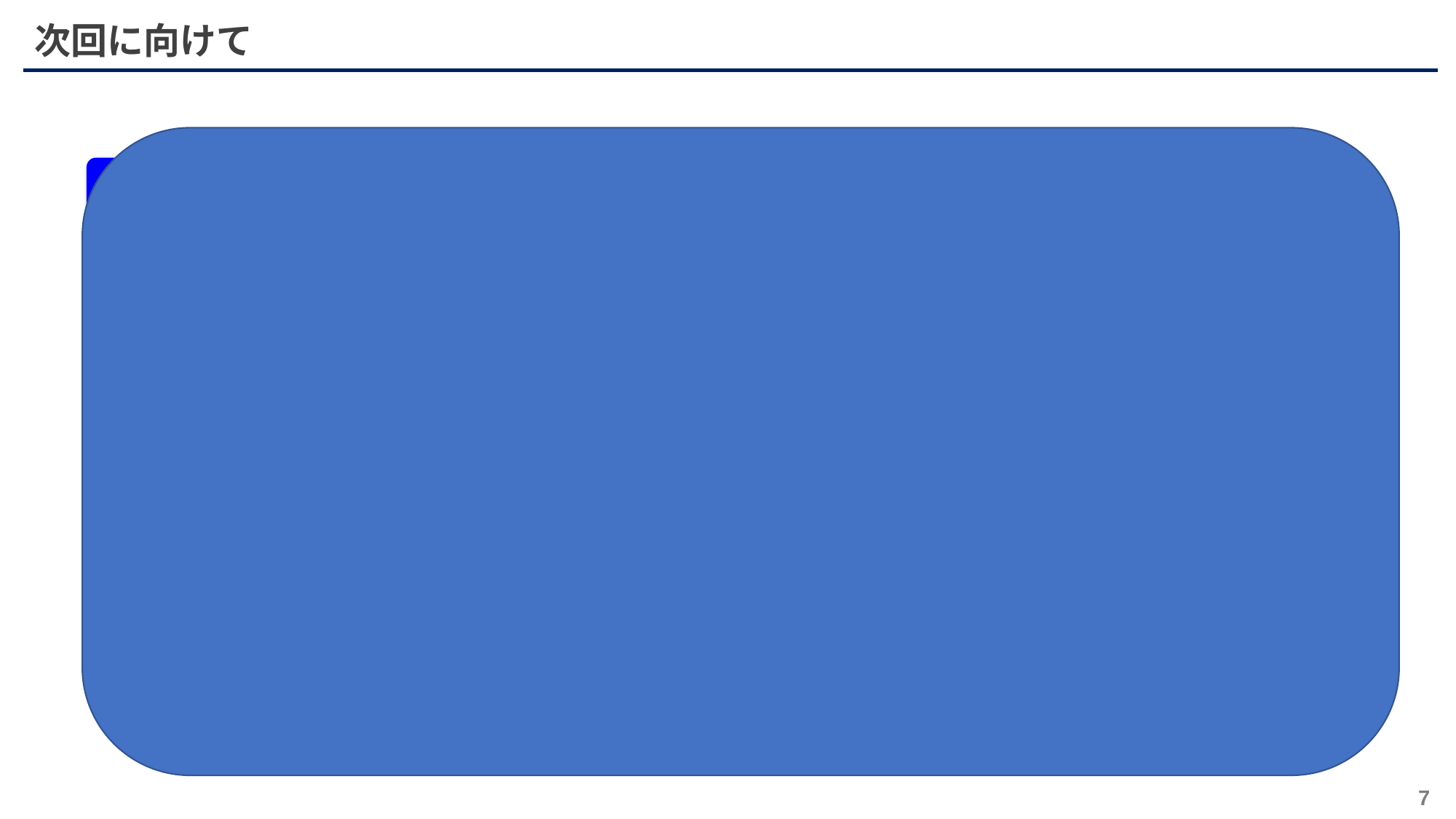

次回に向けて

[班6-B]
キンカク
12/20発表
小花・村松・松坂
データを増やす　・・・　12/11以降の最新データ
アプリのブラッシュアップ　・・・モデルを更新できる仕組み、追加する要素なども選択できるように
モデル精度向上
[班6-A]
ギンカク
12/13発表
今村・伊藤・炭谷・宇野
スクレイピング、スプレッド自動更新、アプリデプロイにチャレンジ
モデル精度向上
7